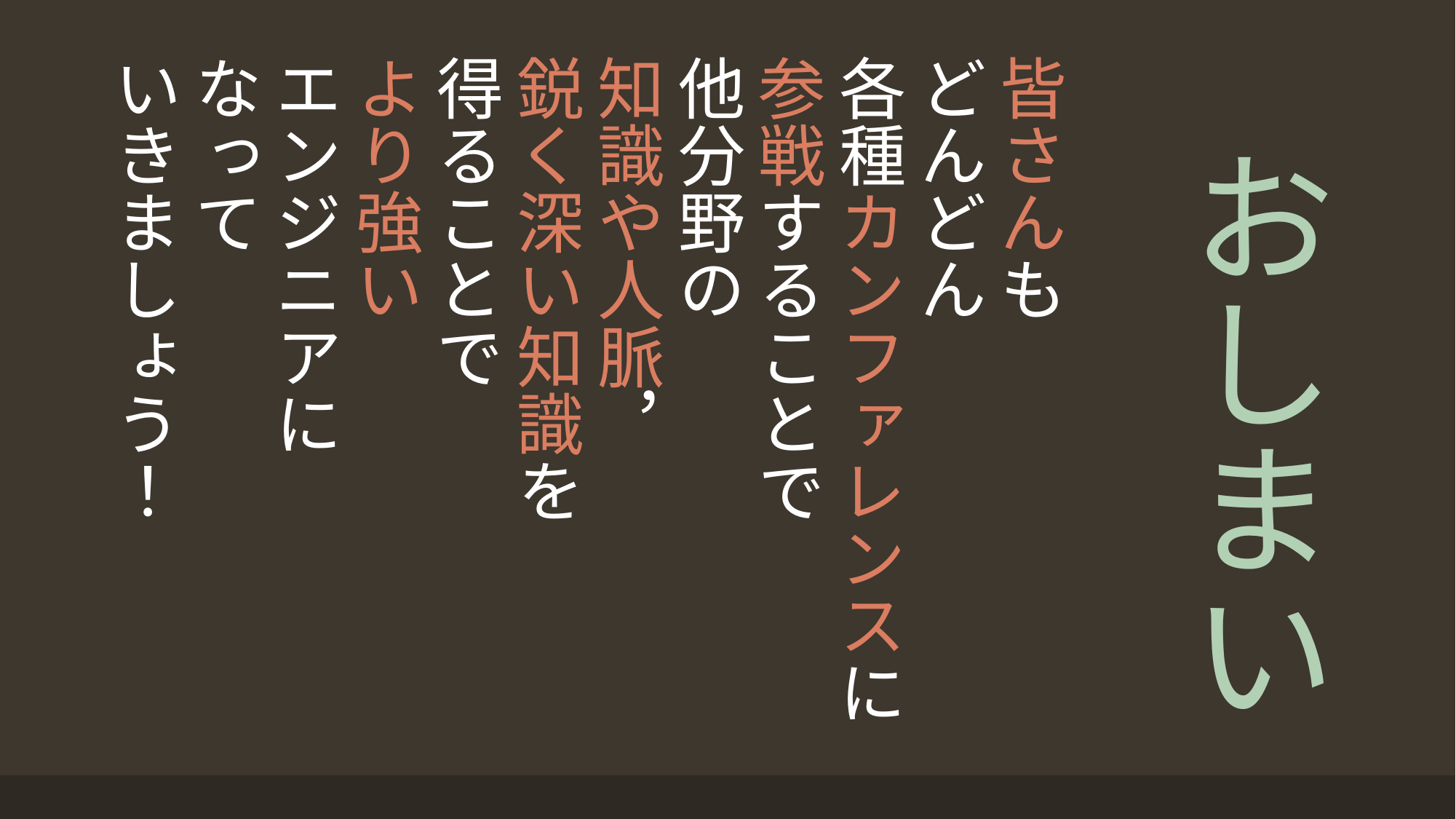

皆さんも
どんどん
各種カンファレンスに
参戦することで
他分野の
知識や人脈，
鋭く深い知識を
得ることで
より強い
エンジニアに
なって
いきましょう！
# おしまい